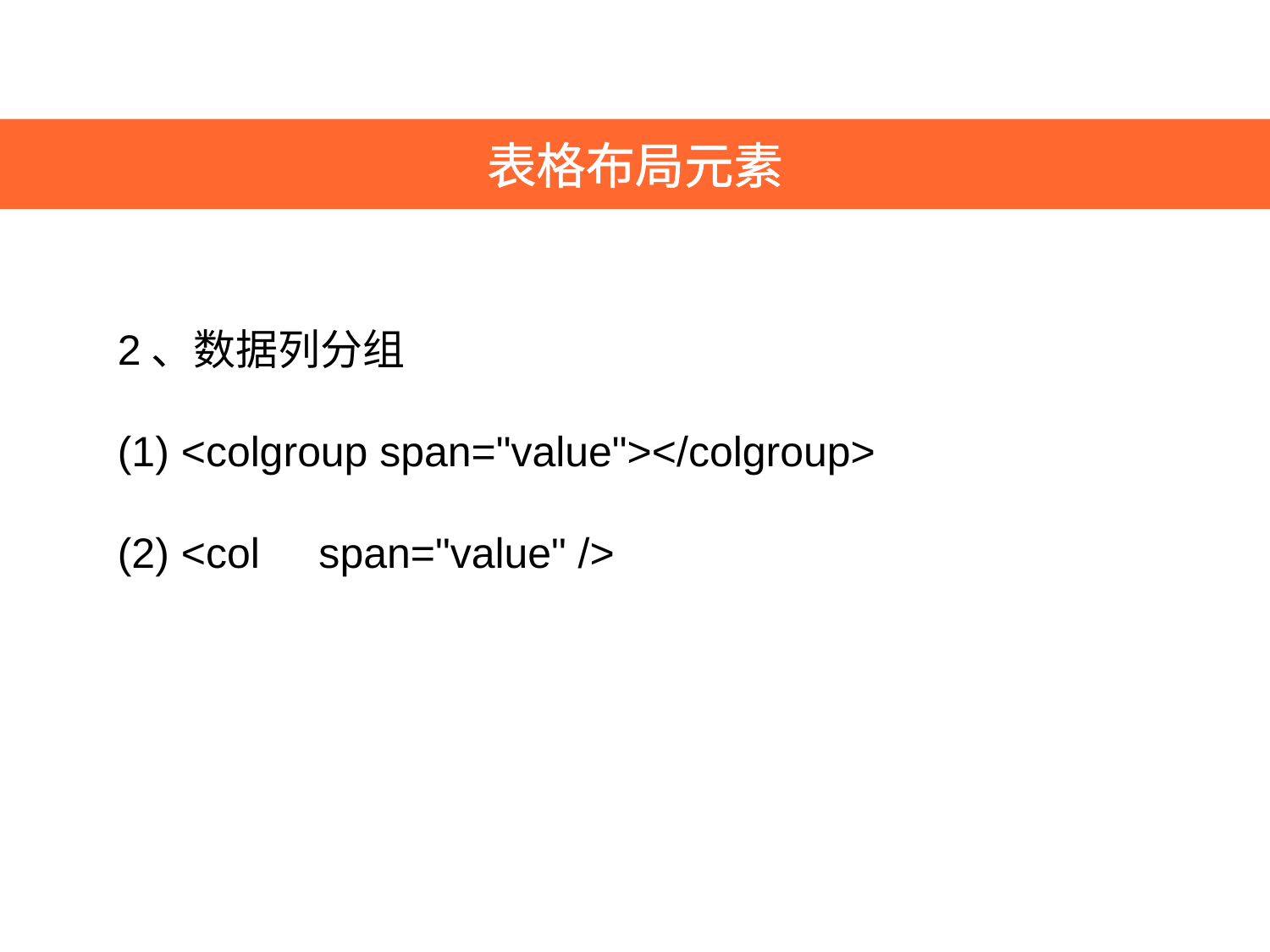

表格布局元素

2、数据列分组

(1) <colgroup span="value"></colgroup>

(2) <col     span="value" />